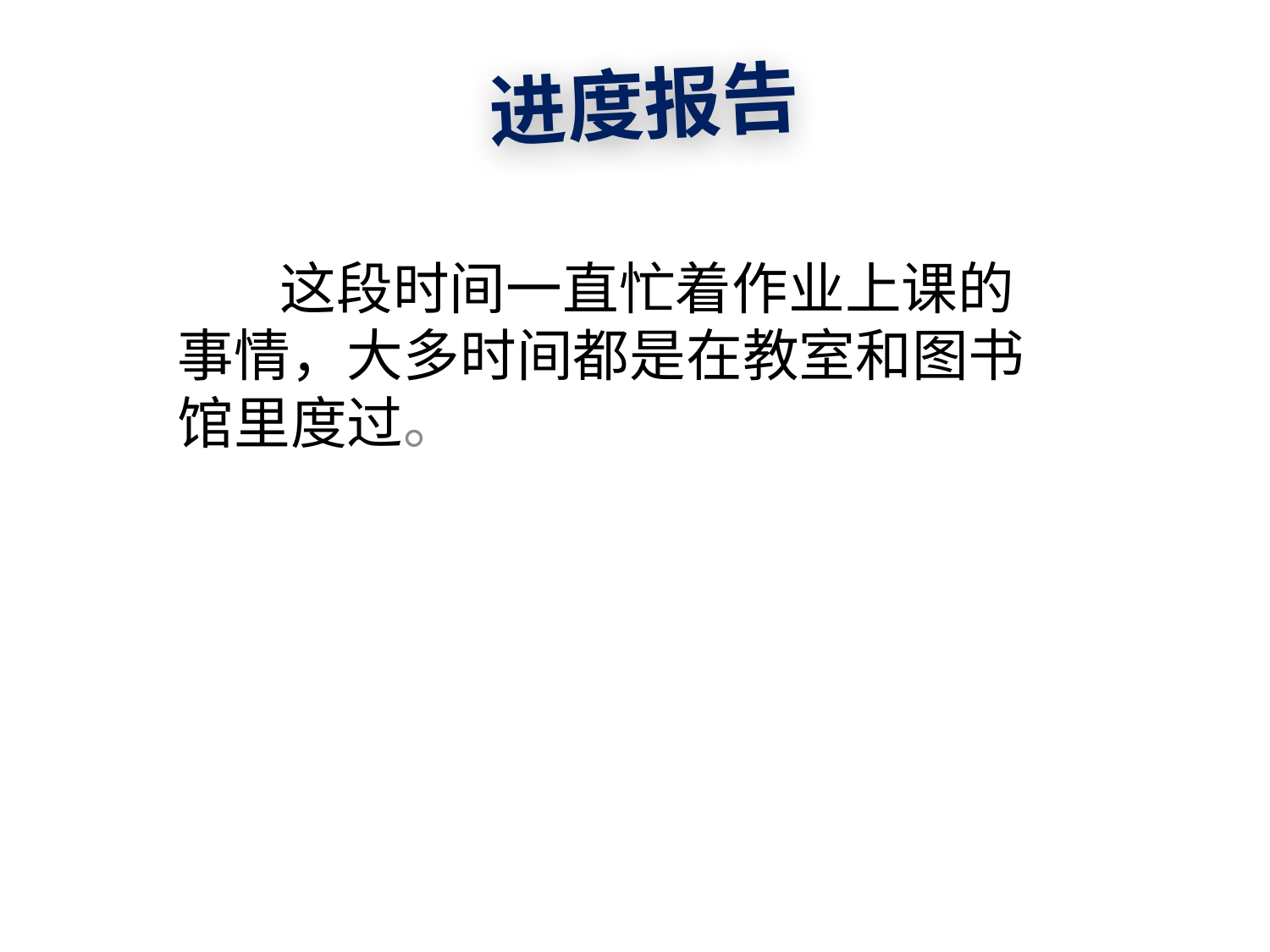

# 进度报告
       这段时间一直忙着作业上课的事情，大多时间都是在教室和图书馆里度过。